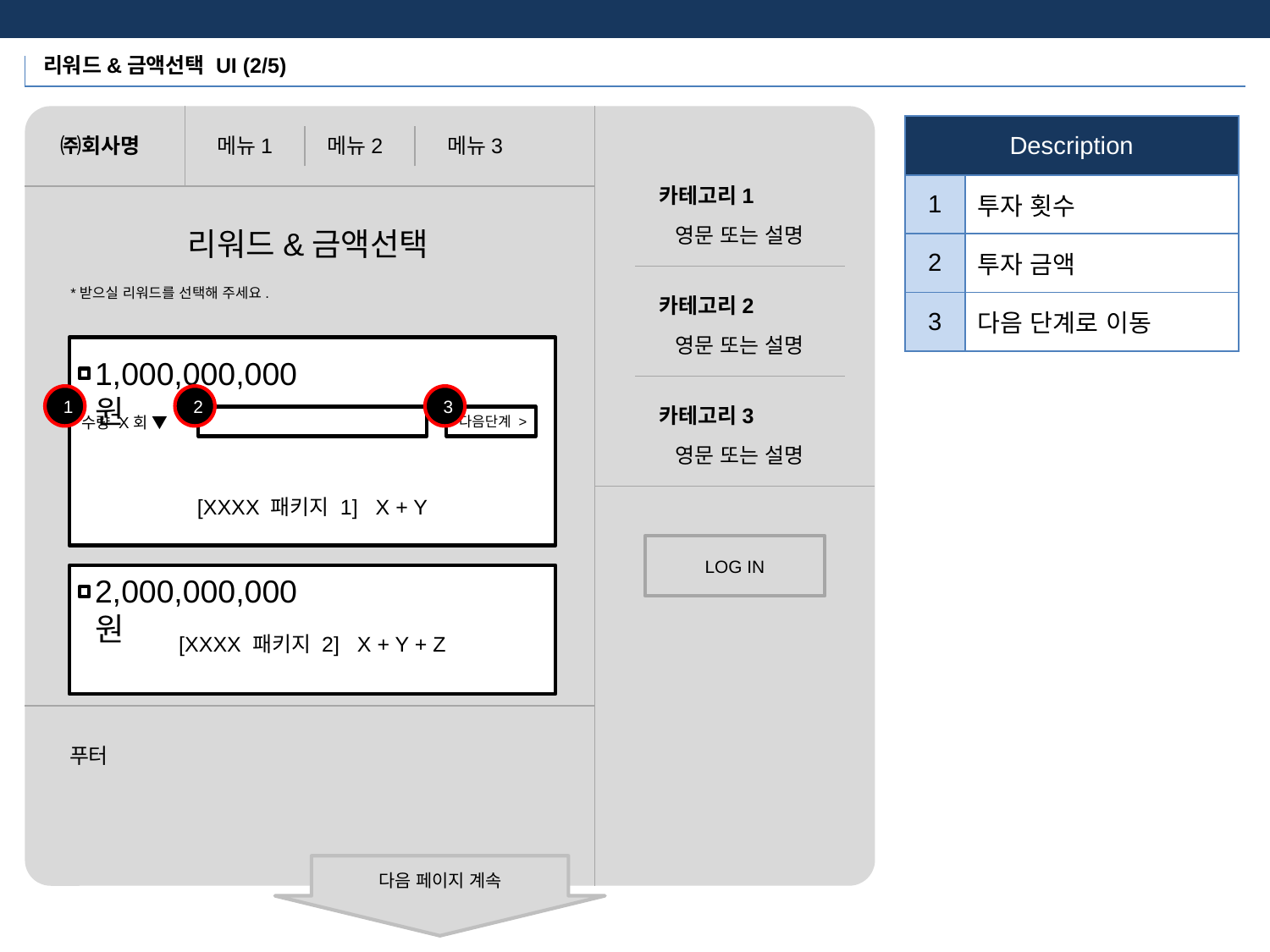

리워드&금액선택 UI (2/5)

| Description |  |
| --- | --- |
| 1 | 투자 횟수 |
| 2 | 투자 금액 |
| 3 | 다음 단계로 이동 |
㈜회사명
메뉴1
메뉴2
메뉴3
카테고리1
영문 또는 설명
리워드&금액선택
*받으실 리워드를 선택해 주세요.
카테고리2
영문 또는 설명

1,000,000,000원

1
2
3
카테고리3
수량 X회 ▼

다음단계 >
영문 또는 설명
[XXXX 패키지 1]   X + Y
LOG IN

2,000,000,000원

[XXXX 패키지 2]   X + Y + Z
푸터
다음 페이지 계속